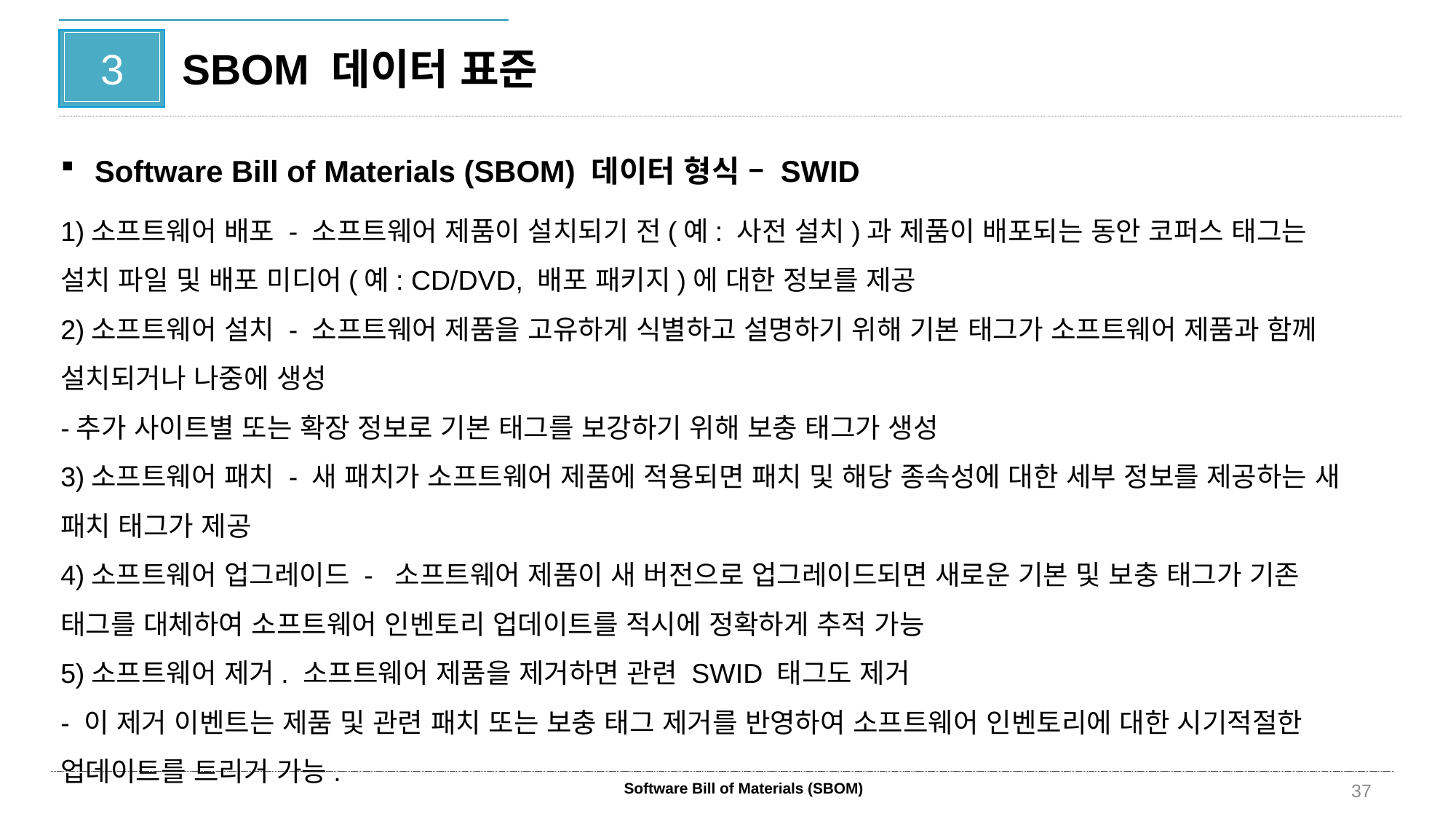

3
SBOM 데이터 표준
Software Bill of Materials (SBOM) 데이터 형식 – SWID
1)소프트웨어 배포 - 소프트웨어 제품이 설치되기 전(예: 사전 설치)과 제품이 배포되는 동안 코퍼스 태그는 설치 파일 및 배포 미디어(예: CD/DVD, 배포 패키지)에 대한 정보를 제공
2)소프트웨어 설치 - 소프트웨어 제품을 고유하게 식별하고 설명하기 위해 기본 태그가 소프트웨어 제품과 함께 설치되거나 나중에 생성
-추가 사이트별 또는 확장 정보로 기본 태그를 보강하기 위해 보충 태그가 생성
3)소프트웨어 패치 - 새 패치가 소프트웨어 제품에 적용되면 패치 및 해당 종속성에 대한 세부 정보를 제공하는 새 패치 태그가 제공
4)소프트웨어 업그레이드 -  소프트웨어 제품이 새 버전으로 업그레이드되면 새로운 기본 및 보충 태그가 기존 태그를 대체하여 소프트웨어 인벤토리 업데이트를 적시에 정확하게 추적 가능
5)소프트웨어 제거. 소프트웨어 제품을 제거하면 관련 SWID 태그도 제거
- 이 제거 이벤트는 제품 및 관련 패치 또는 보충 태그 제거를 반영하여 소프트웨어 인벤토리에 대한 시기적절한 업데이트를 트리거 가능.